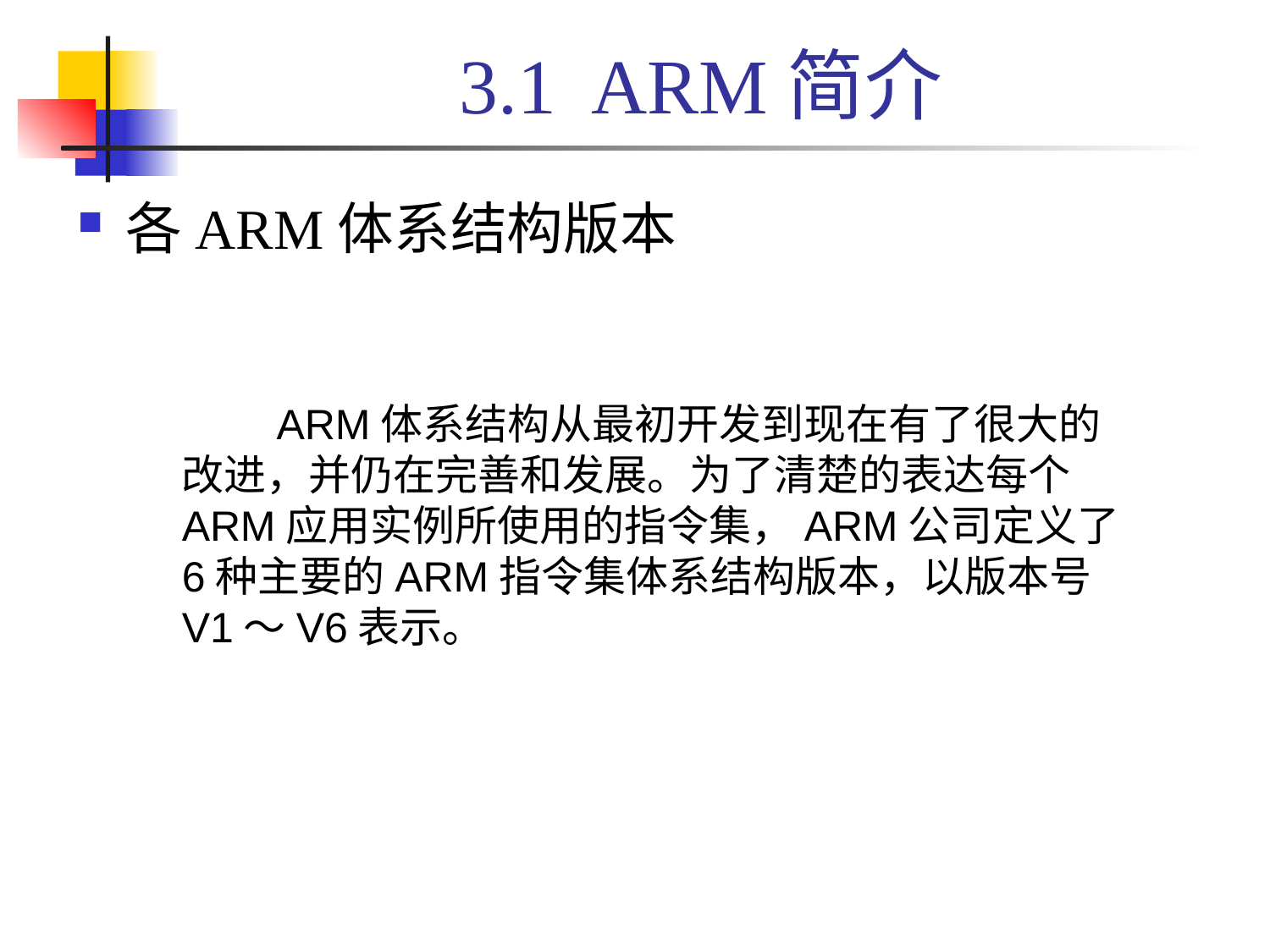

# 3.1  ARM简介
各ARM体系结构版本
        ARM体系结构从最初开发到现在有了很大的改进，并仍在完善和发展。为了清楚的表达每个ARM应用实例所使用的指令集，ARM公司定义了6种主要的ARM指令集体系结构版本，以版本号V1～V6表示。